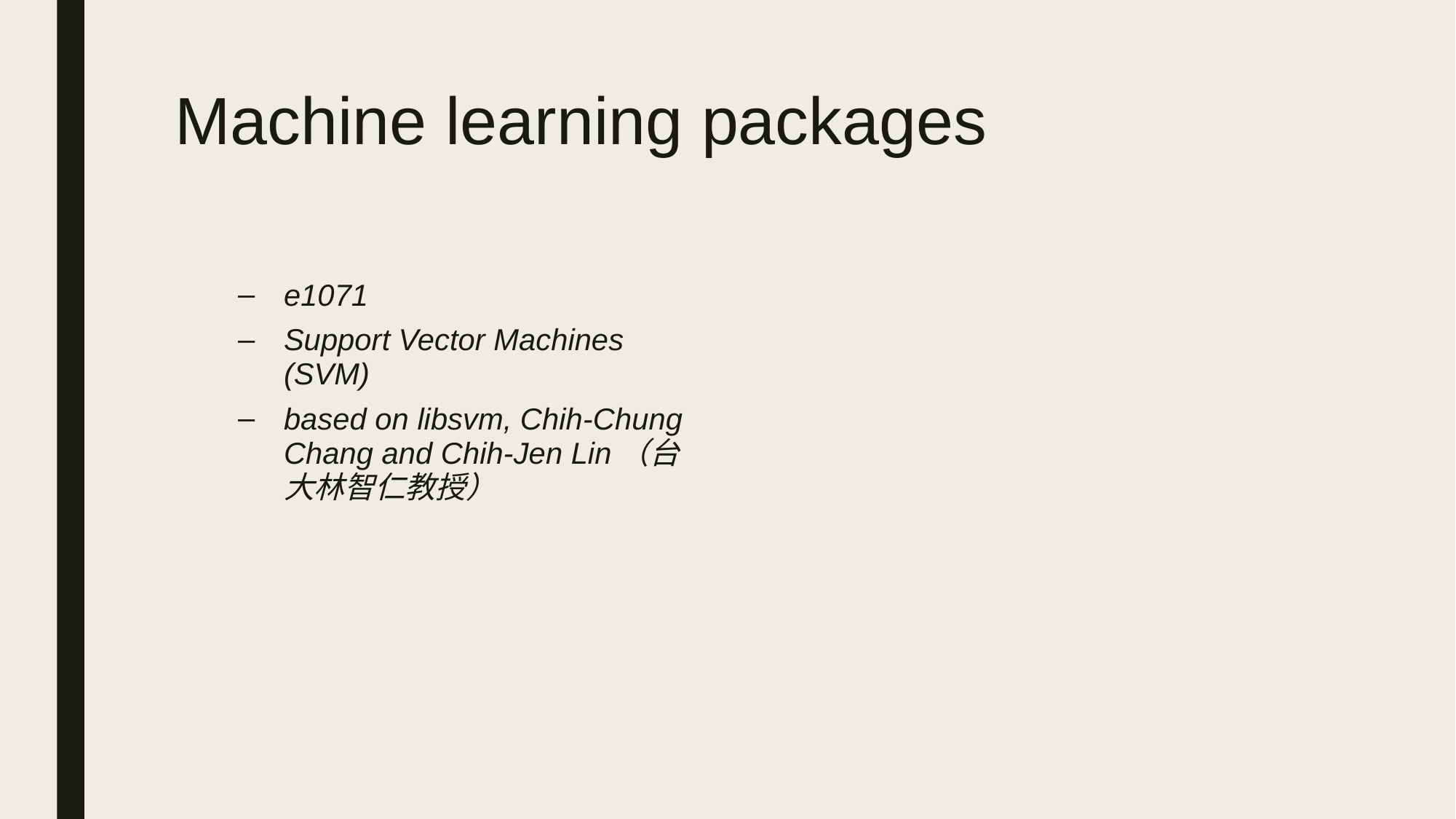

# Machine learning packages
e1071
Support Vector Machines (SVM)
based on libsvm, Chih-Chung Chang and Chih-Jen Lin（台大林智仁教授）